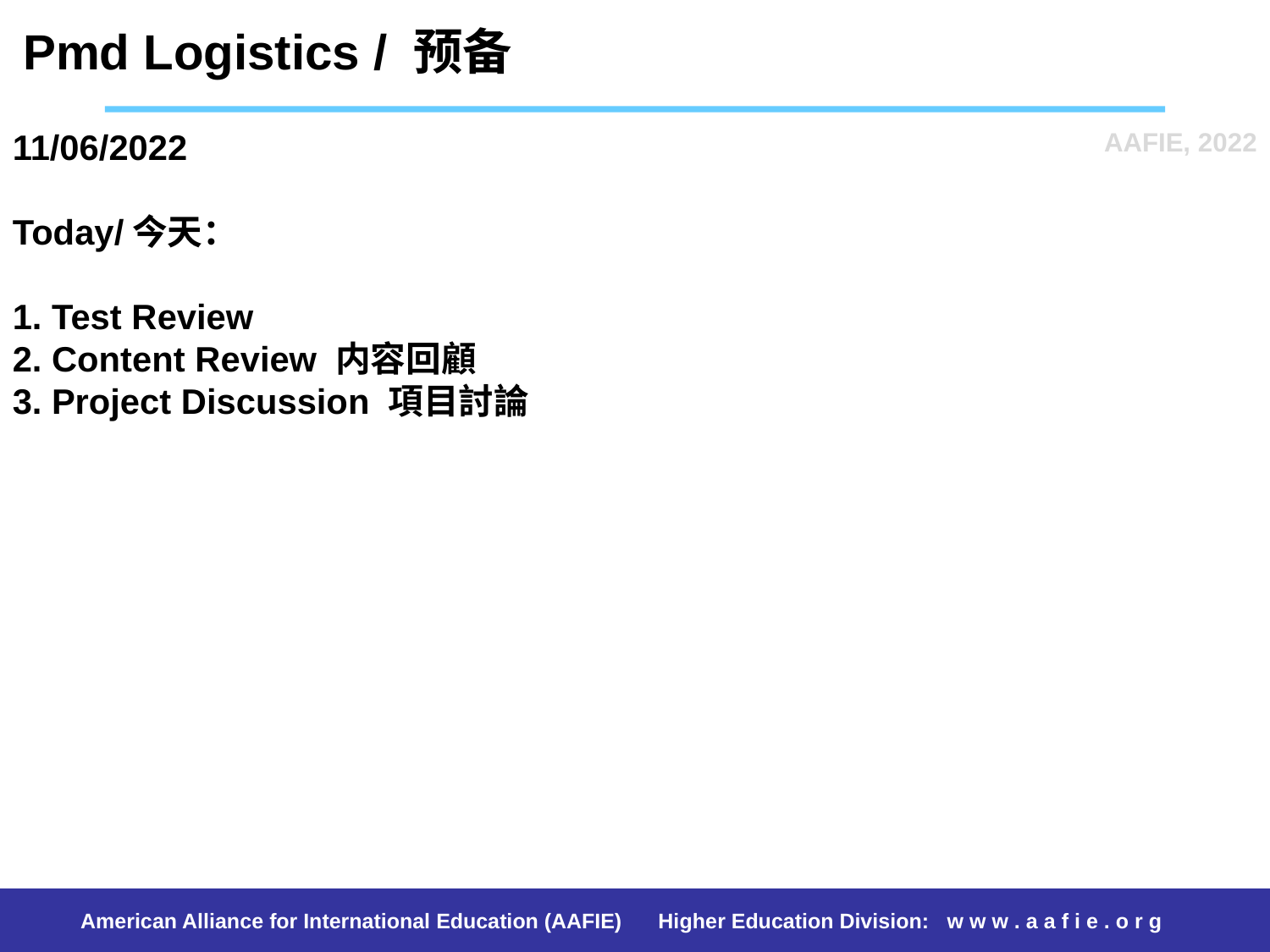

Pmd Logistics / 预备
AAFIE, 2022
# 11/06/2022 Today/今天： 1. Test Review 2. Content Review 内容回顧 3. Project Discussion 項目討論